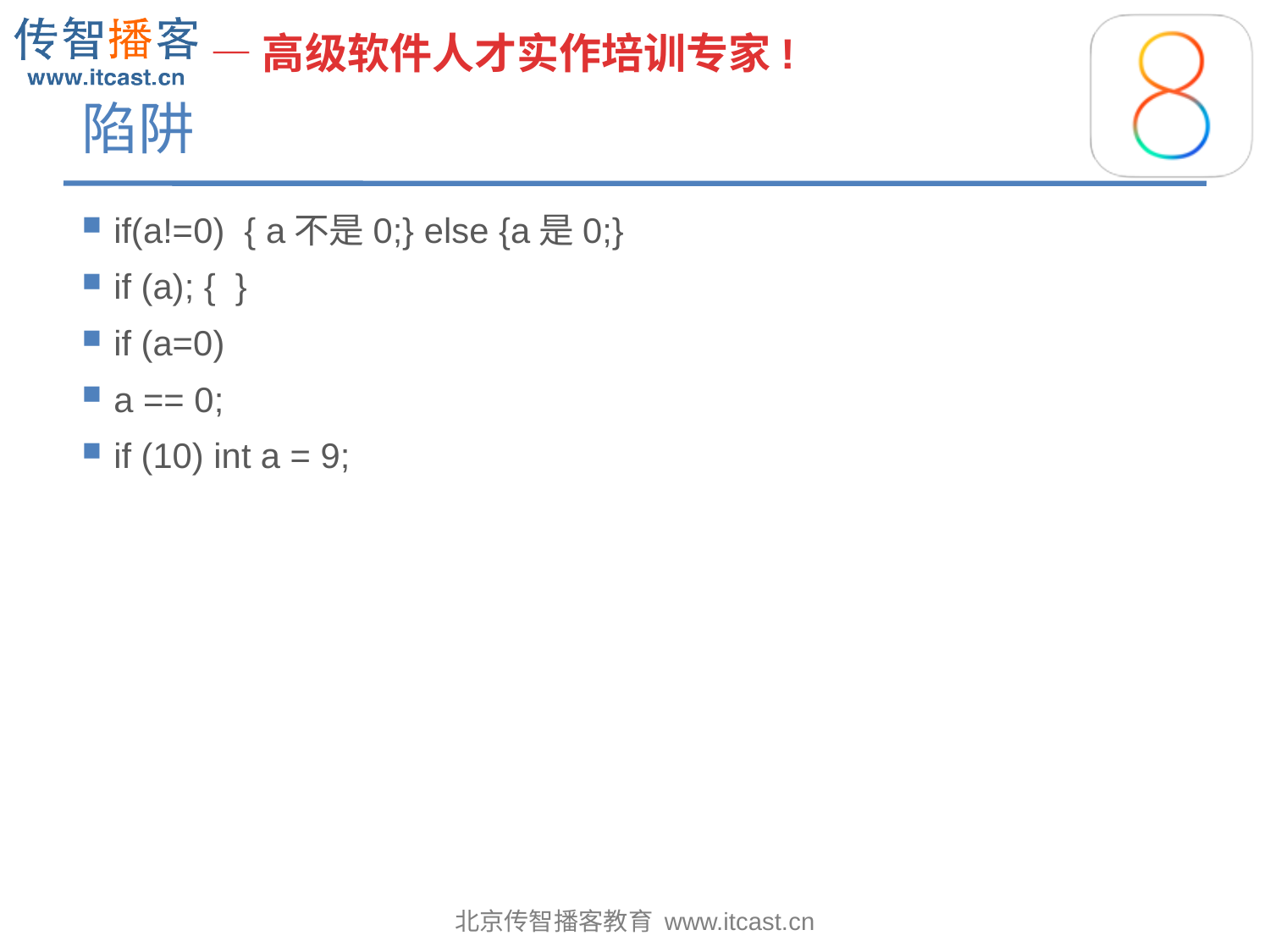

# 陷阱
if(a!=0)  { a不是0;} else {a是0;}
if (a); {  }
if (a=0)
a == 0;
if (10) int a = 9;